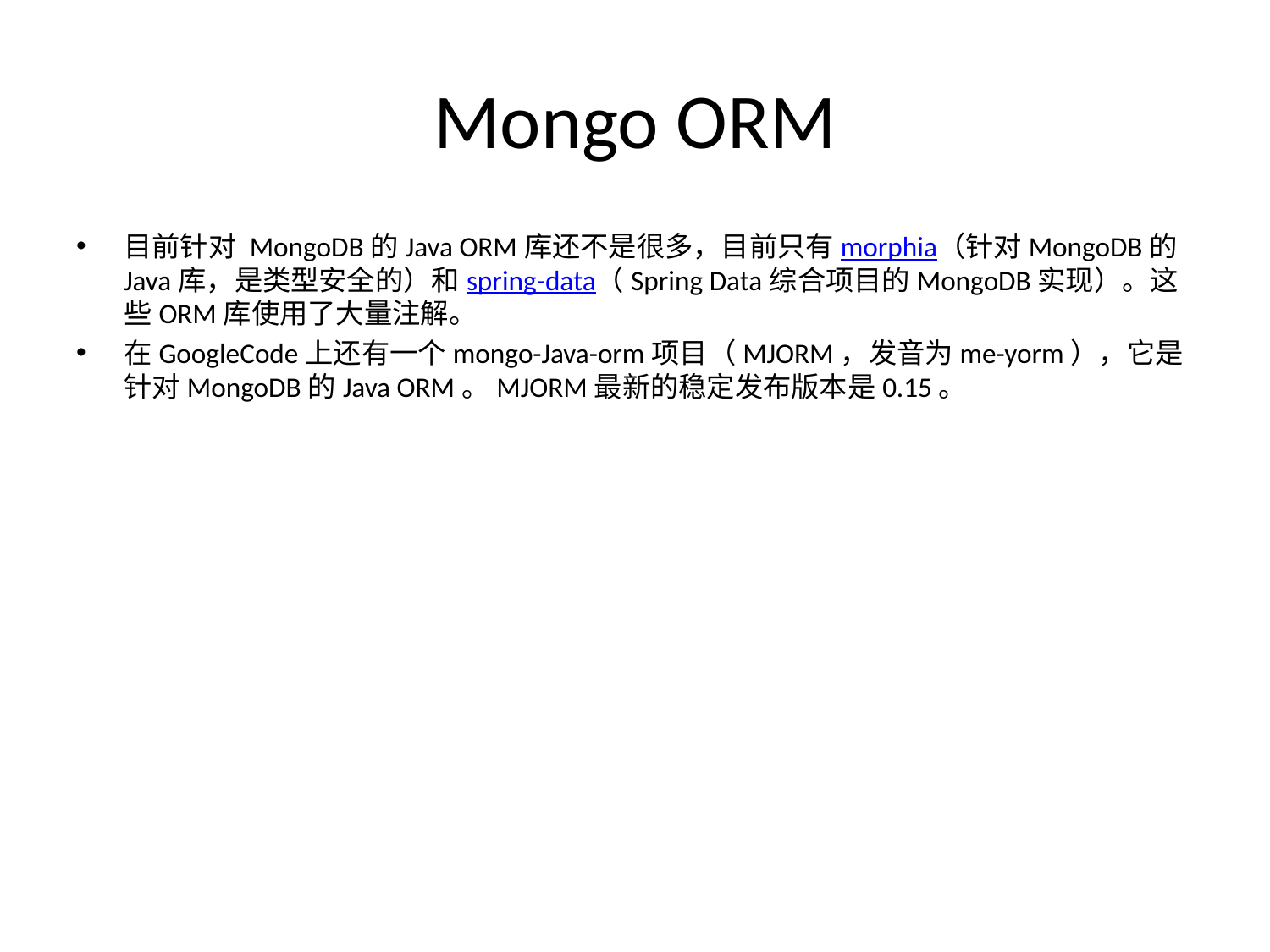

# Mongo ORM
目前针对 MongoDB的Java ORM库还不是很多，目前只有morphia（针对MongoDB的Java库，是类型安全的）和spring-data（Spring Data综合项目的MongoDB实现）。这些ORM库使用了大量注解。
在GoogleCode上还有一个mongo-Java-orm项目（MJORM，发音为me-yorm），它是针对MongoDB的Java ORM。MJORM最新的稳定发布版本是0.15。